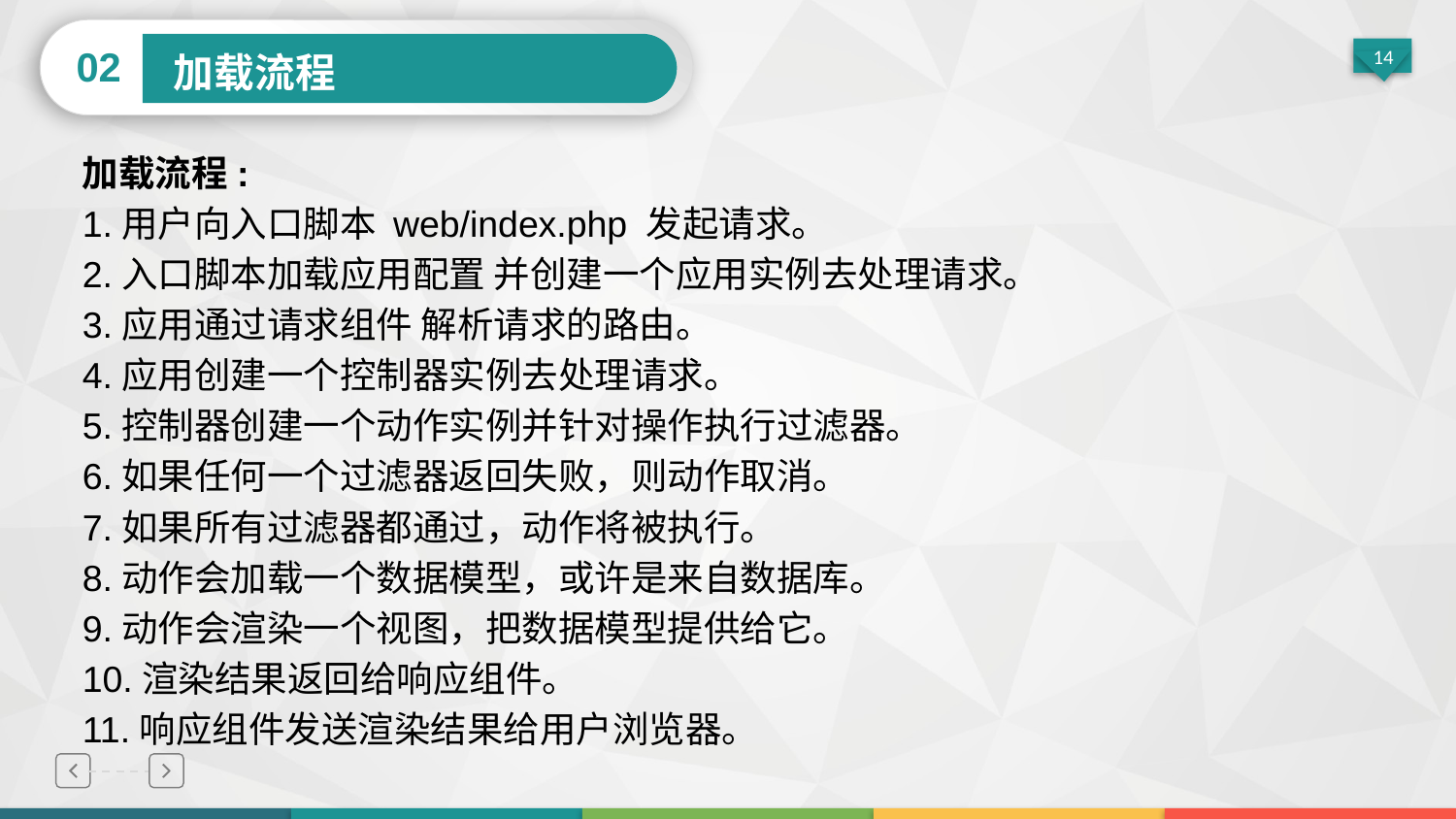

02
加载流程
加载流程:
1.用户向入口脚本 web/index.php 发起请求。
2.入口脚本加载应用配置 并创建一个应用实例去处理请求。
3.应用通过请求组件 解析请求的路由。
4.应用创建一个控制器实例去处理请求。
5.控制器创建一个动作实例并针对操作执行过滤器。
6.如果任何一个过滤器返回失败，则动作取消。
7.如果所有过滤器都通过，动作将被执行。
8.动作会加载一个数据模型，或许是来自数据库。
9.动作会渲染一个视图，把数据模型提供给它。
10.渲染结果返回给响应组件。
11.响应组件发送渲染结果给用户浏览器。